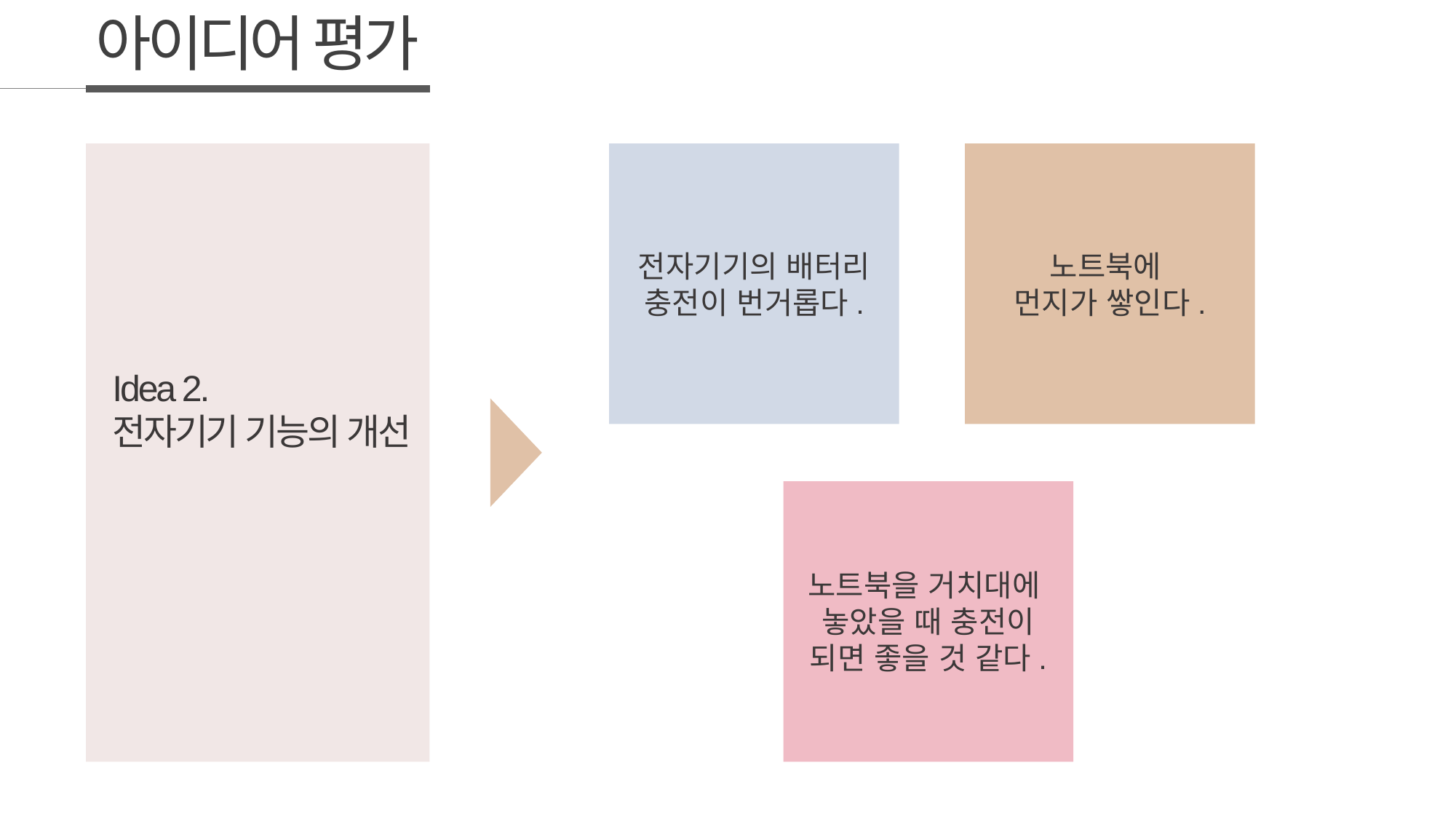

아이디어 평가

전자기기의 배터리 충전이 번거롭다.
노트북에
먼지가 쌓인다.
Idea 2.
전자기기 기능의 개선

노트북을 거치대에
놓았을 때 충전이 되면 좋을 것 같다.